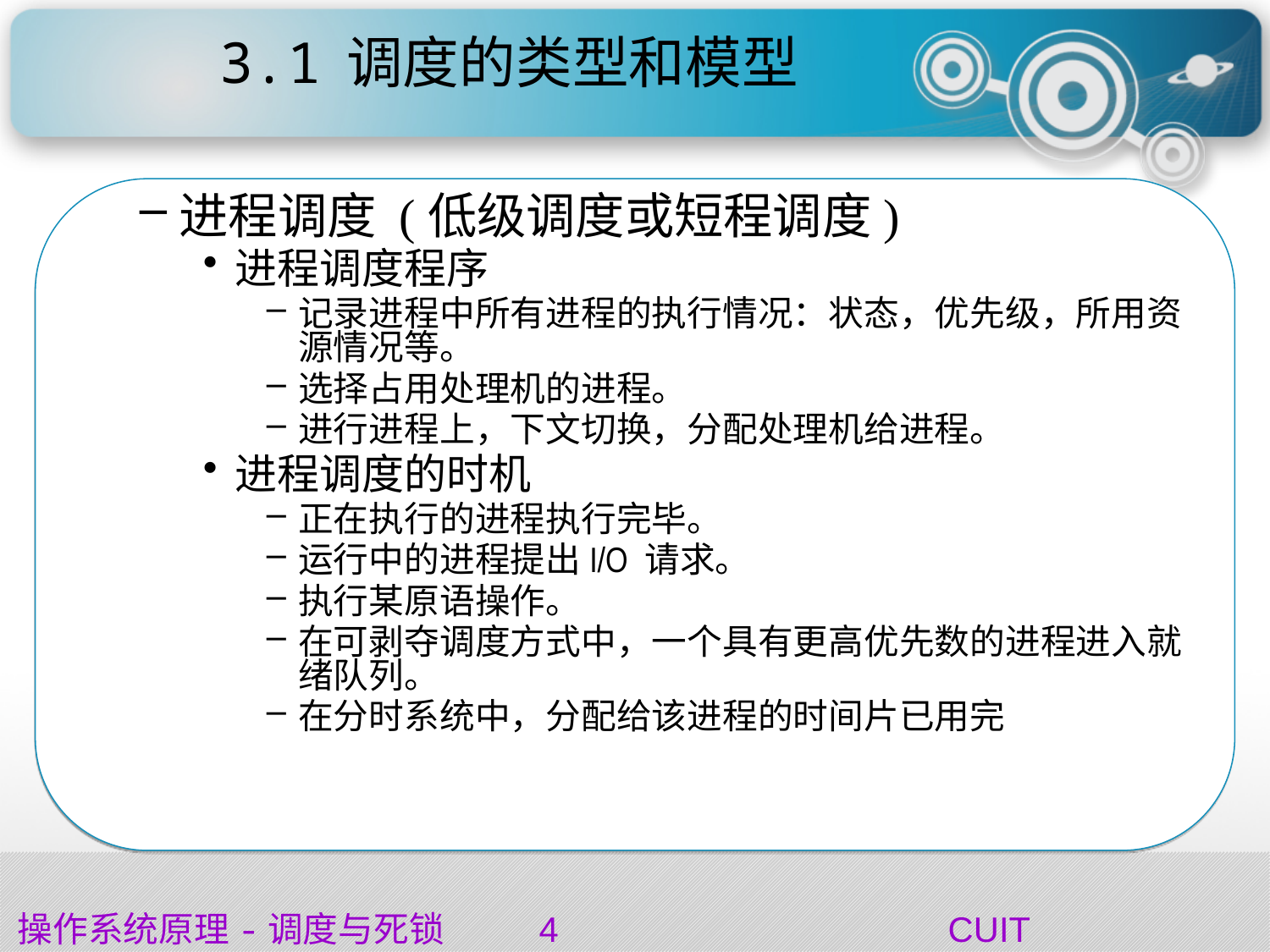

# 3.1	调度的类型和模型
进程调度 (低级调度或短程调度)
进程调度程序
记录进程中所有进程的执行情况：状态，优先级，所用资源情况等。
选择占用处理机的进程。
进行进程上，下文切换，分配处理机给进程。
进程调度的时机
正在执行的进程执行完毕。
运行中的进程提出I/O 请求。
执行某原语操作。
在可剥夺调度方式中，一个具有更高优先数的进程进入就绪队列。
在分时系统中，分配给该进程的时间片已用完